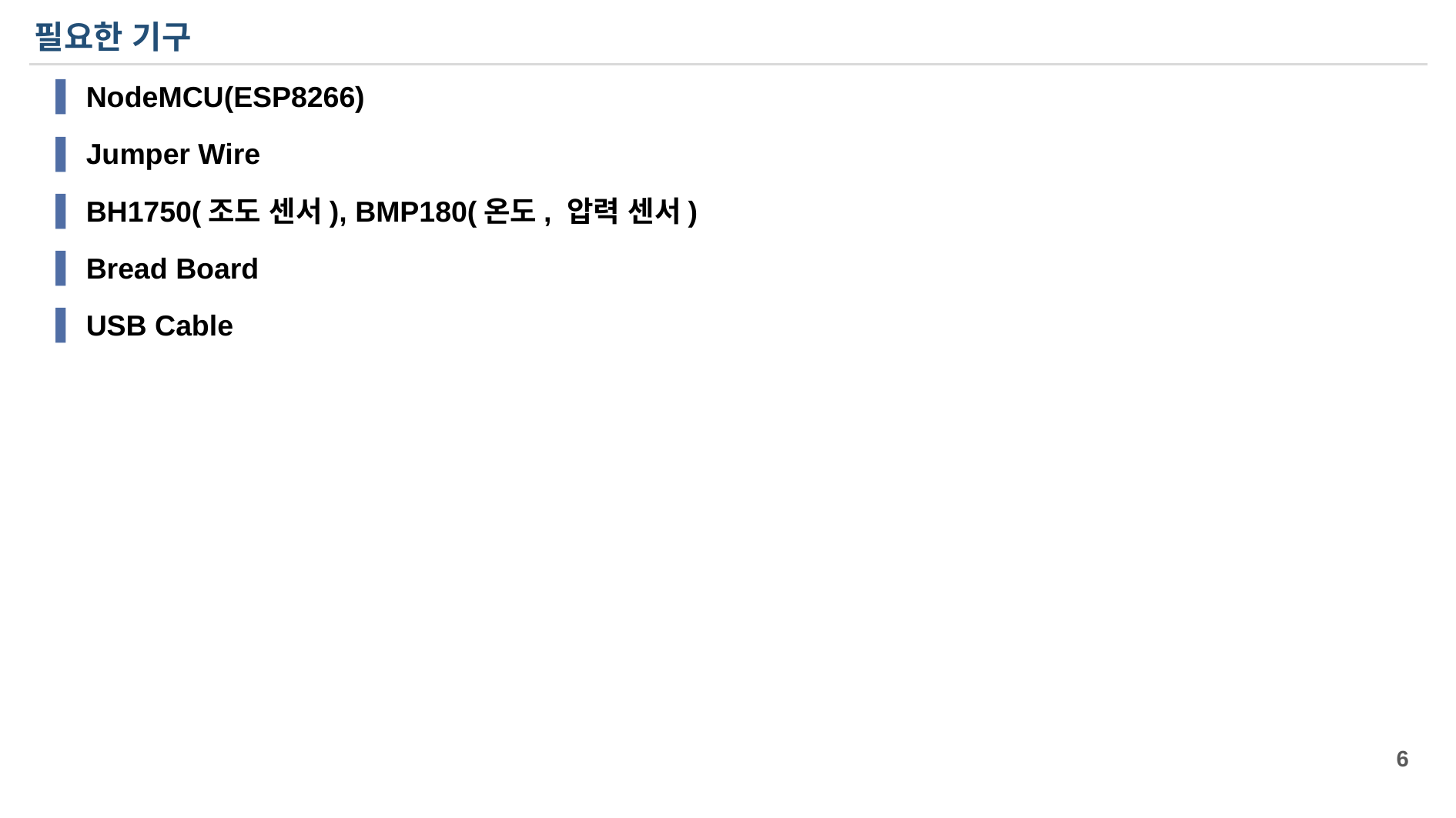

# 필요한 기구
NodeMCU(ESP8266)
Jumper Wire
BH1750(조도 센서), BMP180(온도, 압력 센서)
Bread Board
USB Cable

6